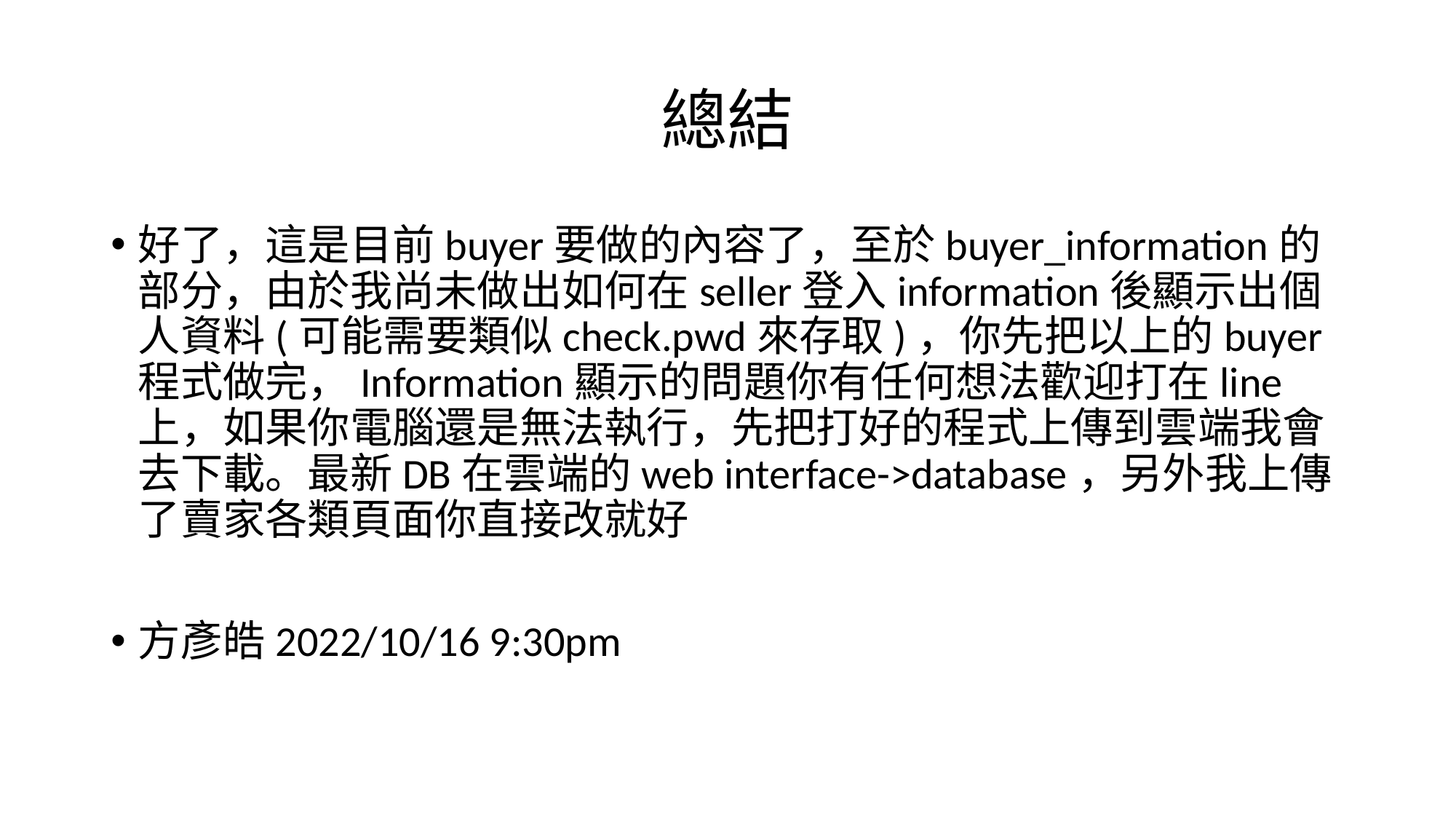

# 總結
好了，這是目前buyer要做的內容了，至於buyer_information的部分，由於我尚未做出如何在seller登入information後顯示出個人資料(可能需要類似check.pwd來存取)，你先把以上的buyer程式做完，Information顯示的問題你有任何想法歡迎打在line上，如果你電腦還是無法執行，先把打好的程式上傳到雲端我會去下載。最新DB在雲端的web interface->database，另外我上傳了賣家各類頁面你直接改就好

方彥皓2022/10/16 9:30pm